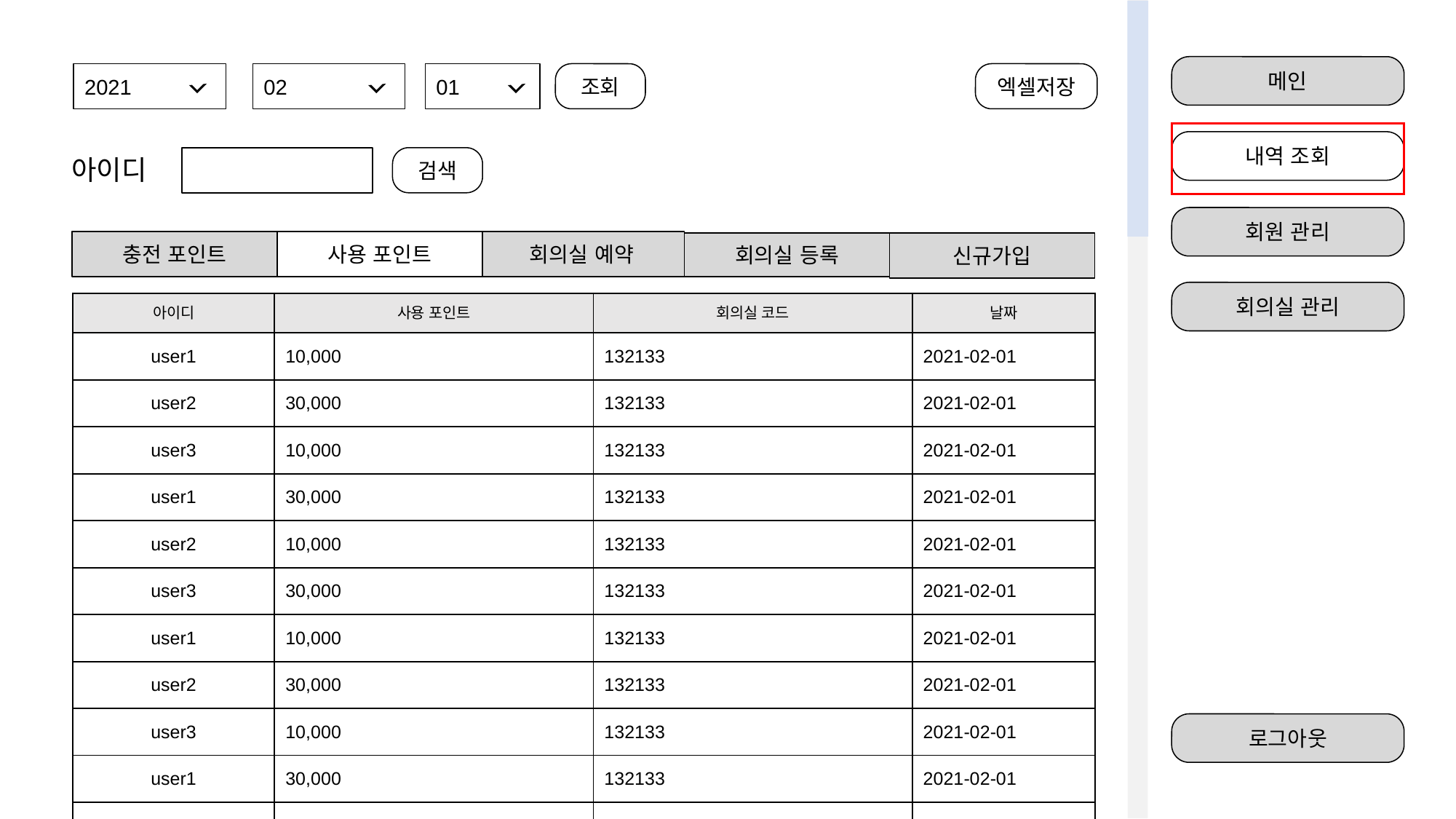

관리자 내역 조회 – 사용 포인트

메인
조회
엑셀저장
2021
02
01

내역 조회
아이디

검색
회원 관리
충전 포인트
사용 포인트
회의실 예약
신규가입
회의실 등록
회의실 관리
| 아이디 | 사용 포인트 | 회의실 코드 | 날짜 |
| --- | --- | --- | --- |
| user1 | 10,000 | 132133 | 2021-02-01 |
| user2 | 30,000 | 132133 | 2021-02-01 |
| user3 | 10,000 | 132133 | 2021-02-01 |
| user1 | 30,000 | 132133 | 2021-02-01 |
| user2 | 10,000 | 132133 | 2021-02-01 |
| user3 | 30,000 | 132133 | 2021-02-01 |
| user1 | 10,000 | 132133 | 2021-02-01 |
| user2 | 30,000 | 132133 | 2021-02-01 |
| user3 | 10,000 | 132133 | 2021-02-01 |
| user1 | 30,000 | 132133 | 2021-02-01 |
| user2 | 10,000 | 132133 | 2021-02-01 |
| user3 | 30,000 | 132133 | 2021-02-01 |
| user1 | 10,000 | 132133 | 2021-02-01 |
로그아웃